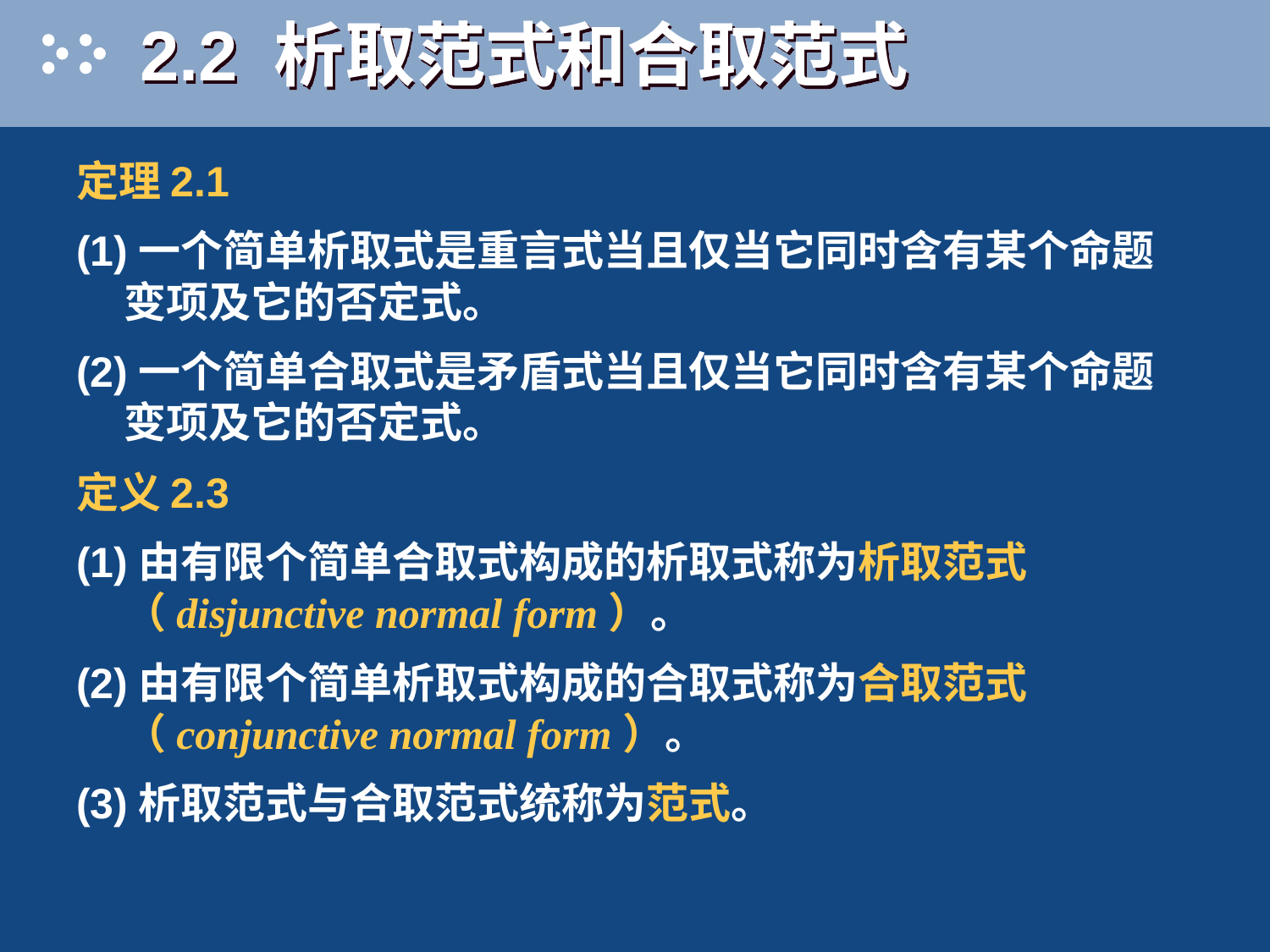

# 2.2 析取范式和合取范式
定理2.1
(1)一个简单析取式是重言式当且仅当它同时含有某个命题变项及它的否定式。
(2)一个简单合取式是矛盾式当且仅当它同时含有某个命题变项及它的否定式。
定义2.3
(1)由有限个简单合取式构成的析取式称为析取范式
（disjunctive normal form）。
(2)由有限个简单析取式构成的合取式称为合取范式
（conjunctive normal form）。
(3)析取范式与合取范式统称为范式。